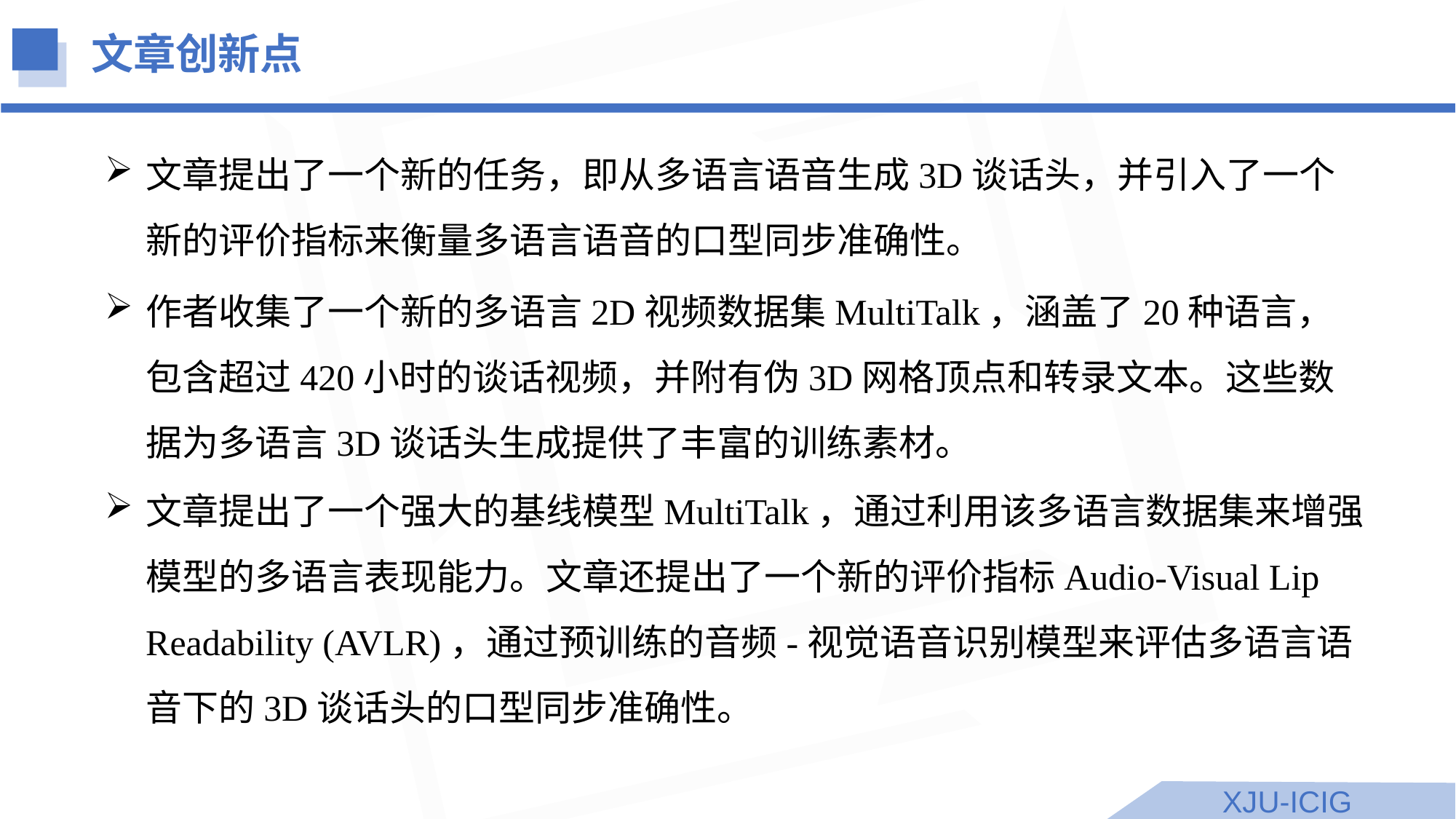

文章创新点

文章提出了一个新的任务，即从多语言语音生成3D谈话头，并引入了一个新的评价指标来衡量多语言语音的口型同步准确性。
作者收集了一个新的多语言2D视频数据集MultiTalk，涵盖了20种语言，包含超过420小时的谈话视频，并附有伪3D网格顶点和转录文本。这些数据为多语言3D谈话头生成提供了丰富的训练素材。
文章提出了一个强大的基线模型MultiTalk，通过利用该多语言数据集来增强模型的多语言表现能力。文章还提出了一个新的评价指标Audio-Visual Lip Readability (AVLR)，通过预训练的音频-视觉语音识别模型来评估多语言语音下的3D谈话头的口型同步准确性。
XJU-ICIG